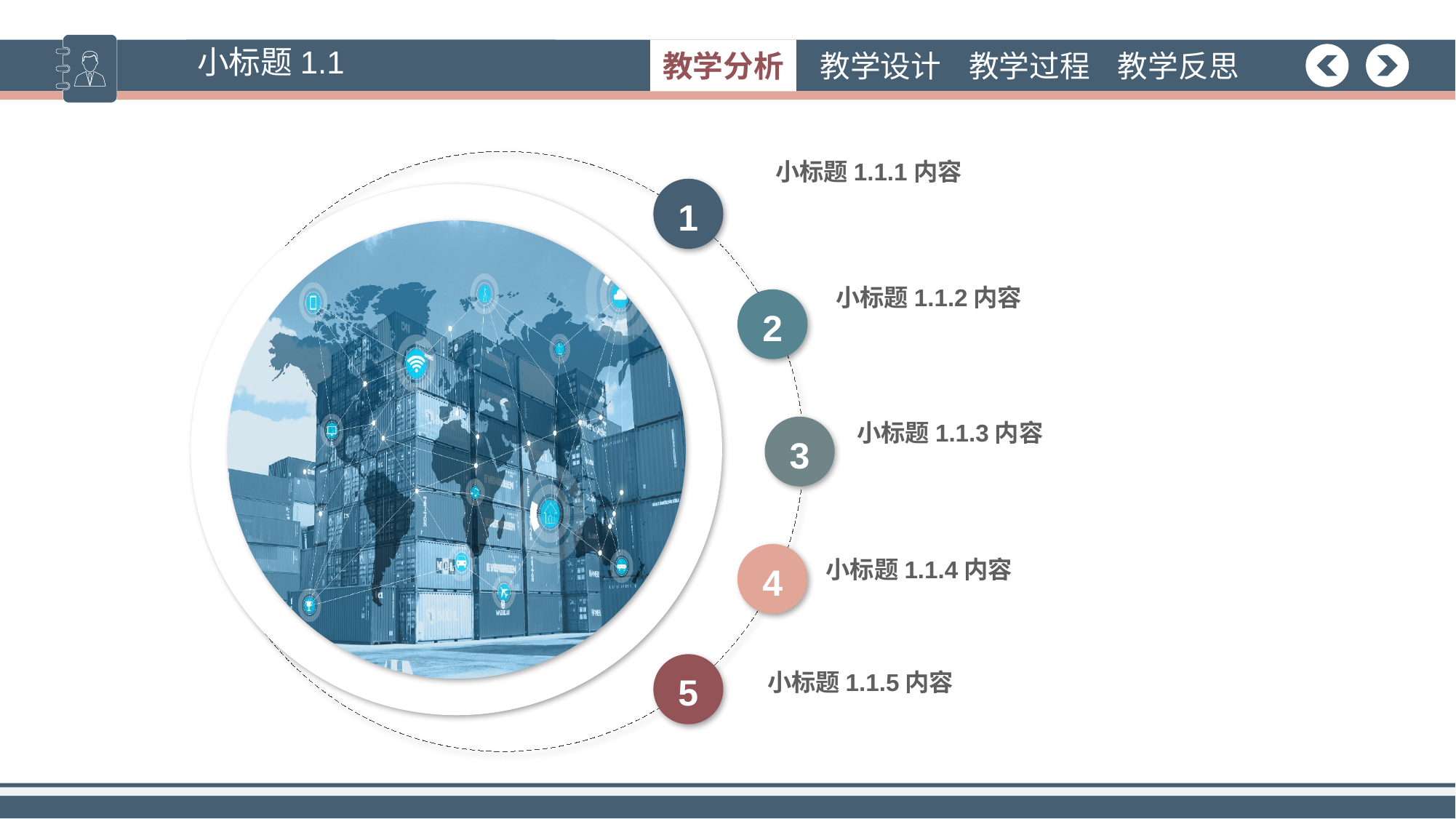

小标题1.1

小标题1.1.1内容
1

小标题1.1.2内容
2
小标题1.1.3内容
3
4
小标题1.1.4内容
5
小标题1.1.5内容